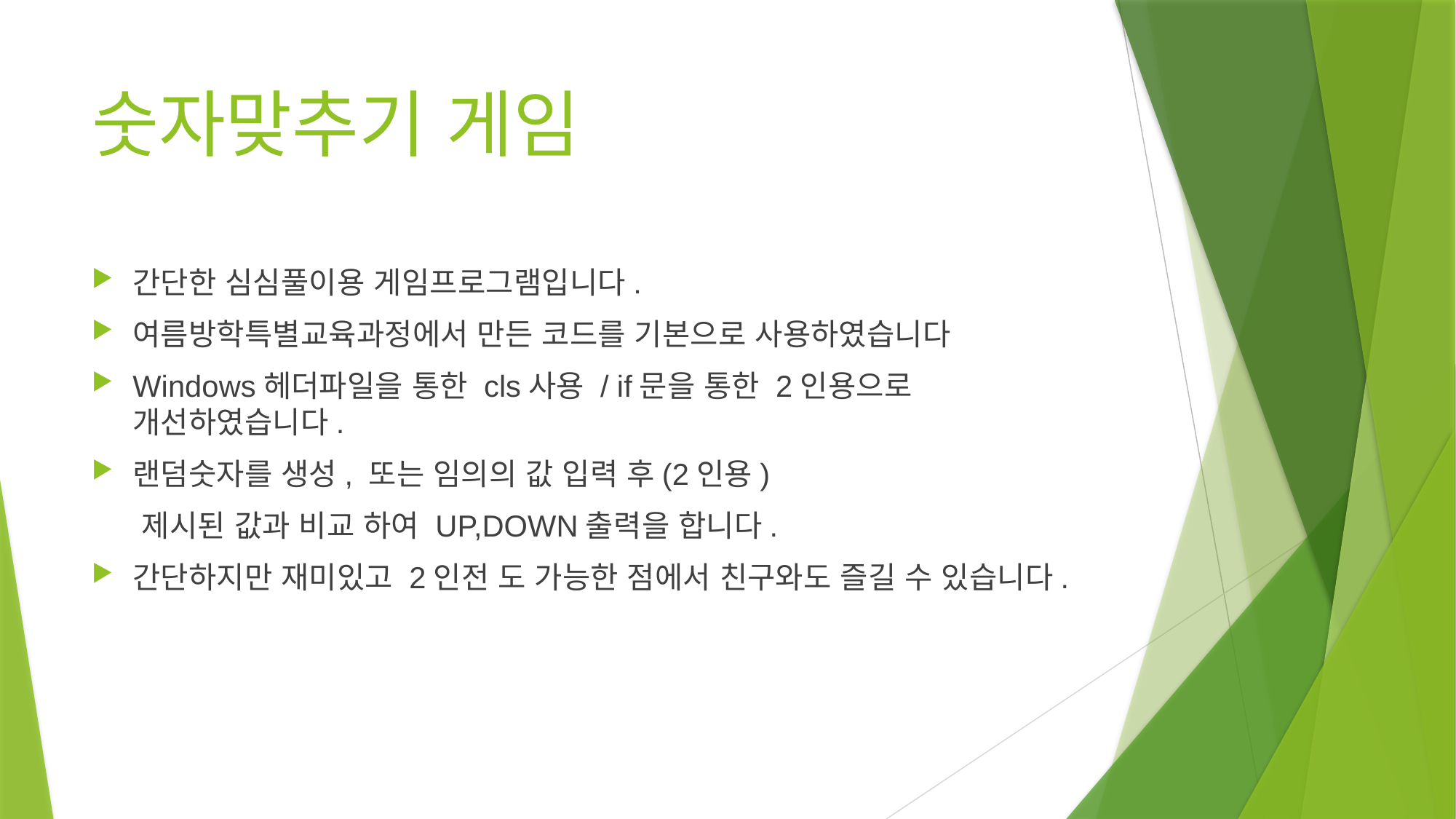

# 숫자맞추기 게임
간단한 심심풀이용 게임프로그램입니다.
여름방학특별교육과정에서 만든 코드를 기본으로 사용하였습니다
Windows헤더파일을 통한 cls사용 / if문을 통한 2인용으로 개선하였습니다.
랜덤숫자를 생성, 또는 임의의 값 입력 후(2인용)
     제시된 값과 비교 하여 UP,DOWN출력을 합니다.
간단하지만 재미있고 2인전 도 가능한 점에서 친구와도 즐길 수 있습니다.